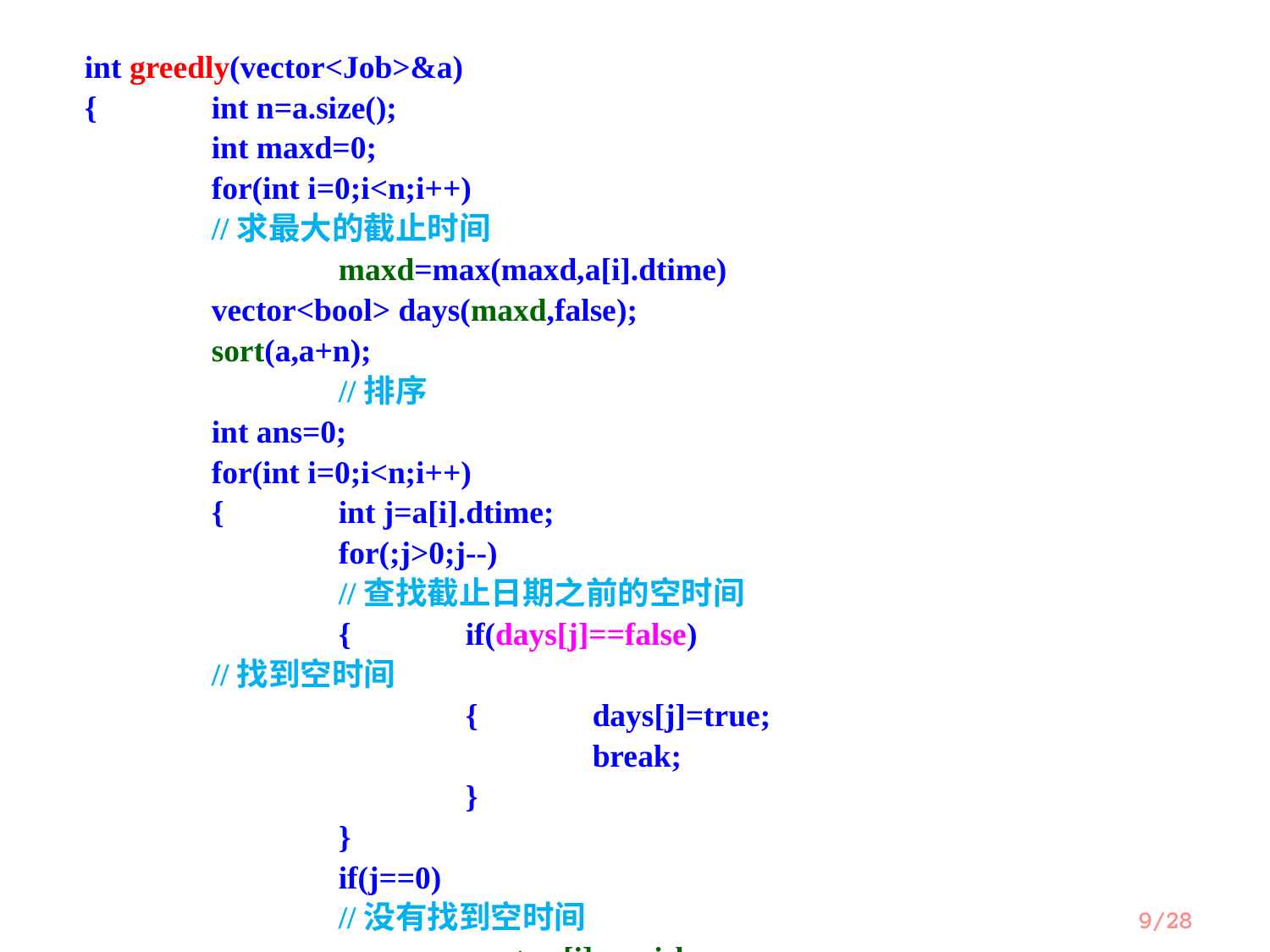

int greedly(vector<Job>&a)
{	int n=a.size();
	int maxd=0;
	for(int i=0;i<n;i++)						//求最大的截止时间
		maxd=max(maxd,a[i].dtime)
	vector<bool> days(maxd,false);
	sort(a,a+n);								//排序
	int ans=0;
	for(int i=0;i<n;i++)
	{	int j=a[i].dtime;
		for(;j>0;j--)							//查找截止日期之前的空时间
		{	if(days[j]==false)					//找到空时间
			{	days[j]=true;
				break;
      			}
		}
		if(j==0)								//没有找到空时间
			ans+=a[i].punish;					//累计惩罚值
	}
	return ans;
}
9/28